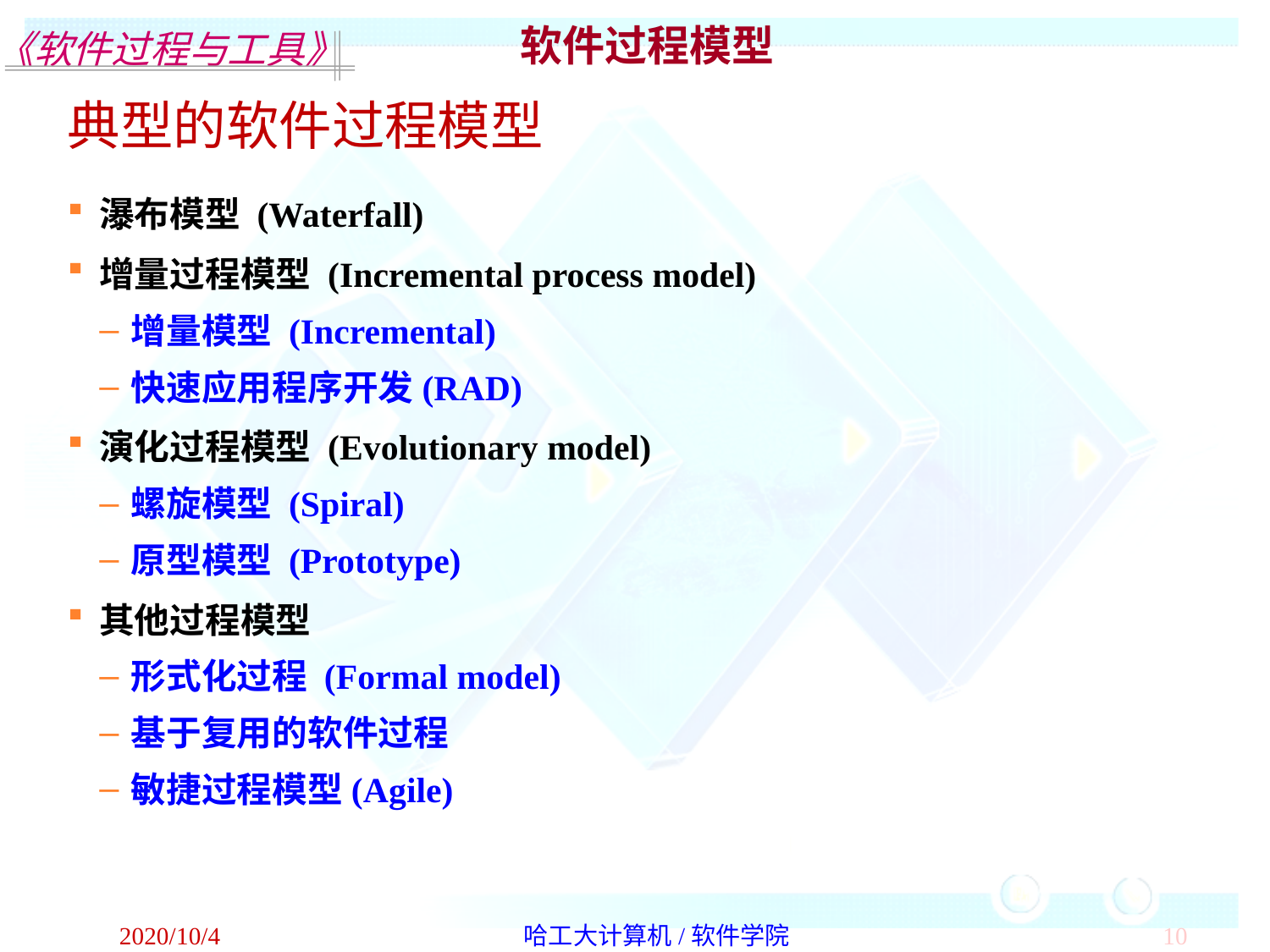

软件过程模型
典型的软件过程模型
瀑布模型 (Waterfall)
增量过程模型 (Incremental process model)
增量模型 (Incremental)
快速应用程序开发(RAD)
演化过程模型 (Evolutionary model)
螺旋模型 (Spiral)
原型模型 (Prototype)
其他过程模型
形式化过程 (Formal model)
基于复用的软件过程
敏捷过程模型(Agile)